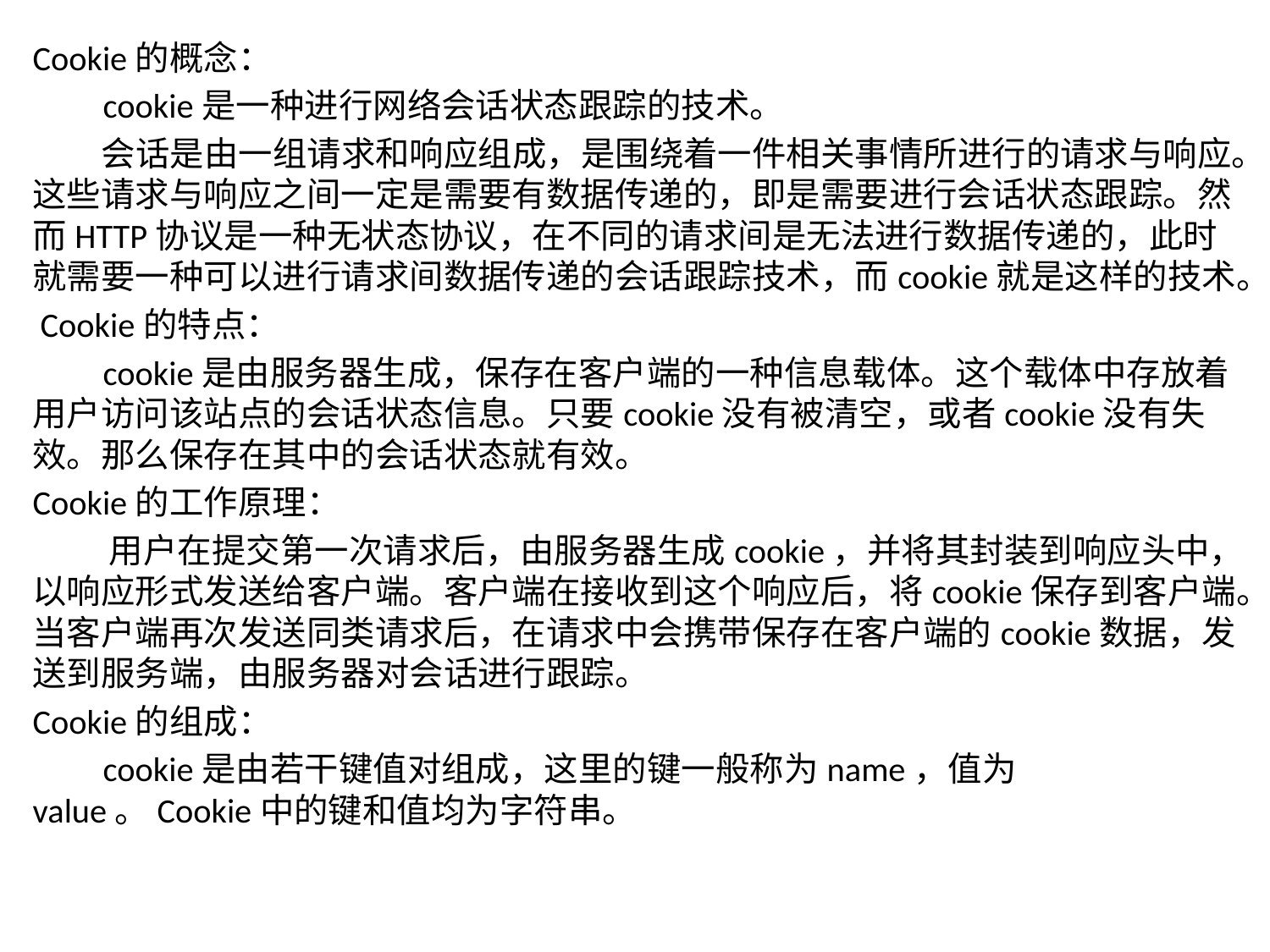

Cookie的概念：
         cookie是一种进行网络会话状态跟踪的技术。
        会话是由一组请求和响应组成，是围绕着一件相关事情所进行的请求与响应。这些请求与响应之间一定是需要有数据传递的，即是需要进行会话状态跟踪。然而HTTP协议是一种无状态协议，在不同的请求间是无法进行数据传递的，此时就需要一种可以进行请求间数据传递的会话跟踪技术，而cookie就是这样的技术。
 Cookie的特点：
         cookie是由服务器生成，保存在客户端的一种信息载体。这个载体中存放着用户访问该站点的会话状态信息。只要cookie没有被清空，或者cookie没有失效。那么保存在其中的会话状态就有效。
Cookie的工作原理：
         用户在提交第一次请求后，由服务器生成cookie，并将其封装到响应头中，以响应形式发送给客户端。客户端在接收到这个响应后，将cookie保存到客户端。当客户端再次发送同类请求后，在请求中会携带保存在客户端的cookie数据，发送到服务端，由服务器对会话进行跟踪。
Cookie的组成：
         cookie是由若干键值对组成，这里的键一般称为name，值为value。Cookie中的键和值均为字符串。